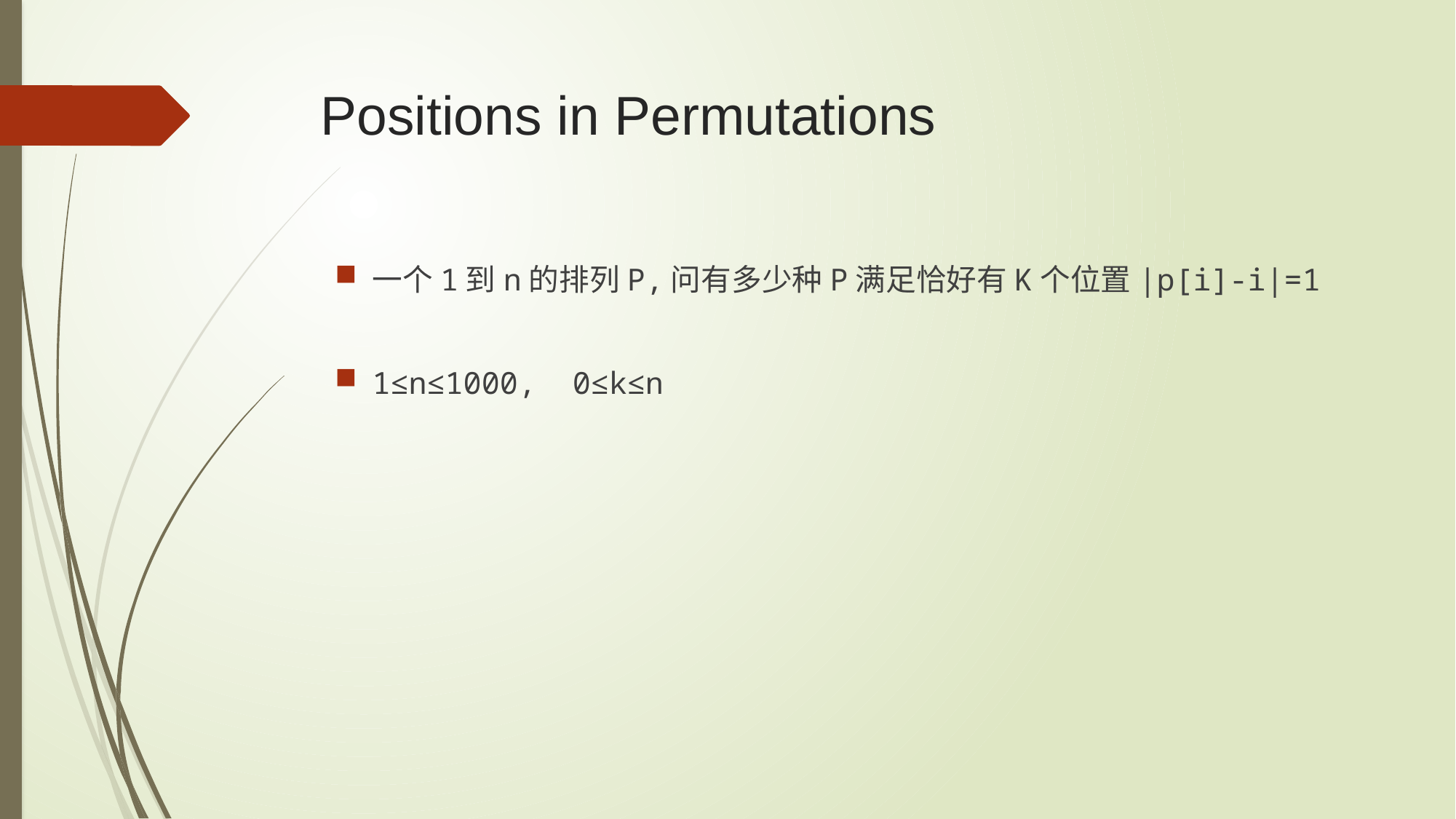

# Positions in Permutations
一个1到n的排列P,问有多少种P满足恰好有K个位置|p[i]-i|=1

1≤n≤1000,  0≤k≤n